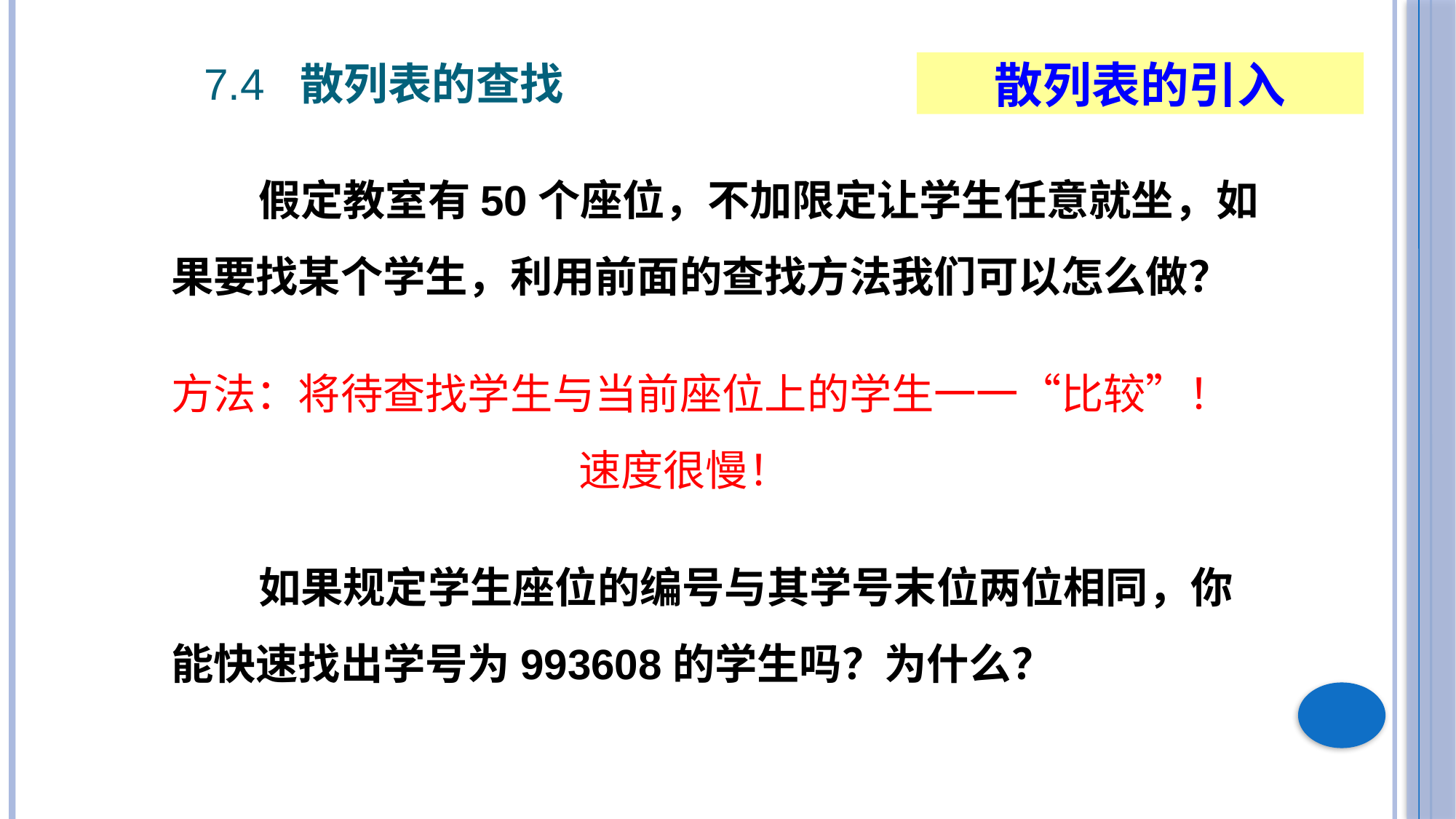

7.4  散列表的查找
散列表的引入
        假定教室有50个座位，不加限定让学生任意就坐，如果要找某个学生，利用前面的查找方法我们可以怎么做？
方法：将待查找学生与当前座位上的学生一一“比较”！
速度很慢！
        如果规定学生座位的编号与其学号末位两位相同，你能快速找出学号为993608的学生吗？为什么？